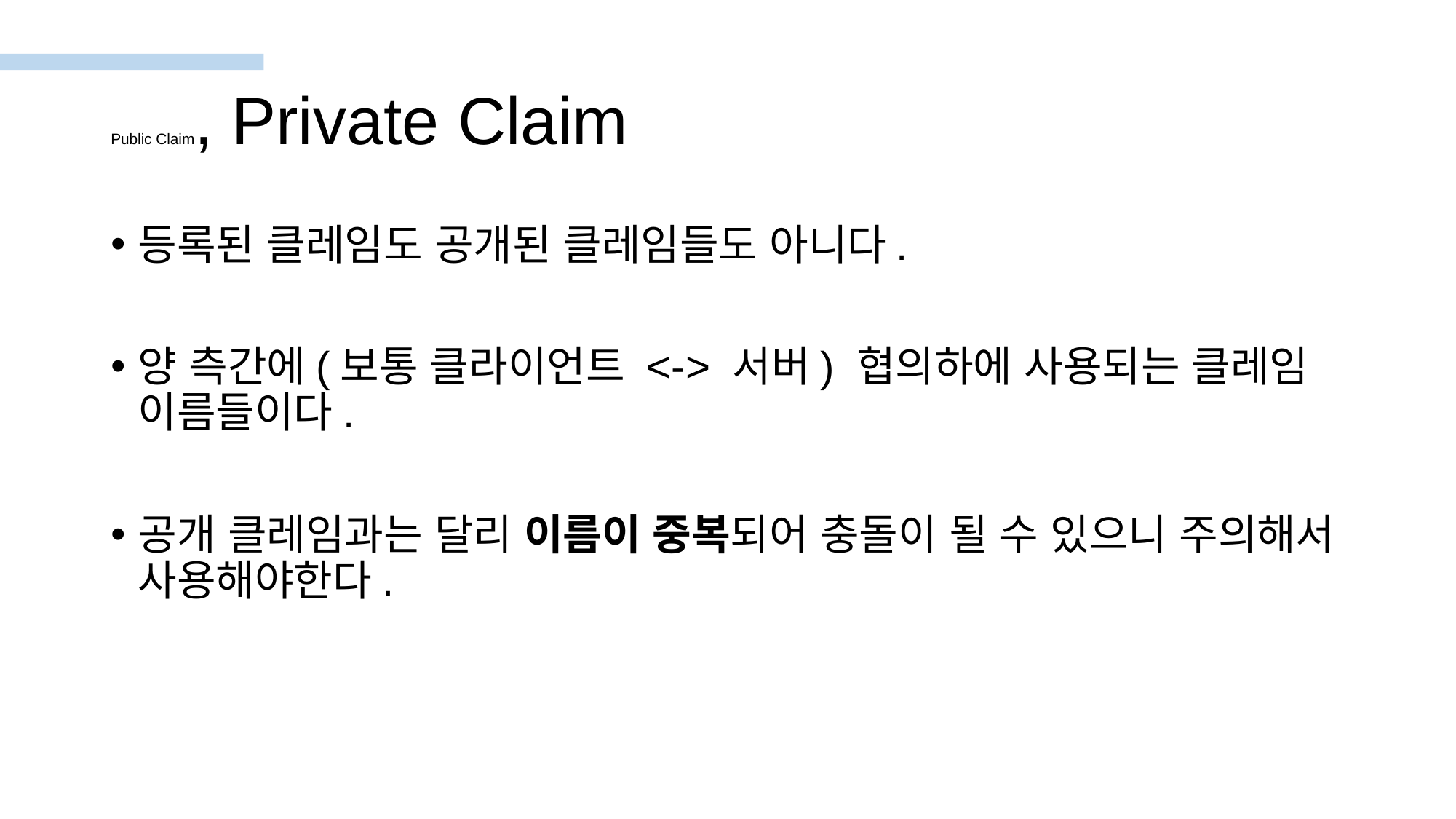

# Public Claim, Private Claim

등록된 클레임도 공개된 클레임들도 아니다.

양 측간에(보통 클라이언트 <-> 서버) 협의하에 사용되는 클레임 이름들이다.

공개 클레임과는 달리 이름이 중복되어 충돌이 될 수 있으니 주의해서 사용해야한다.